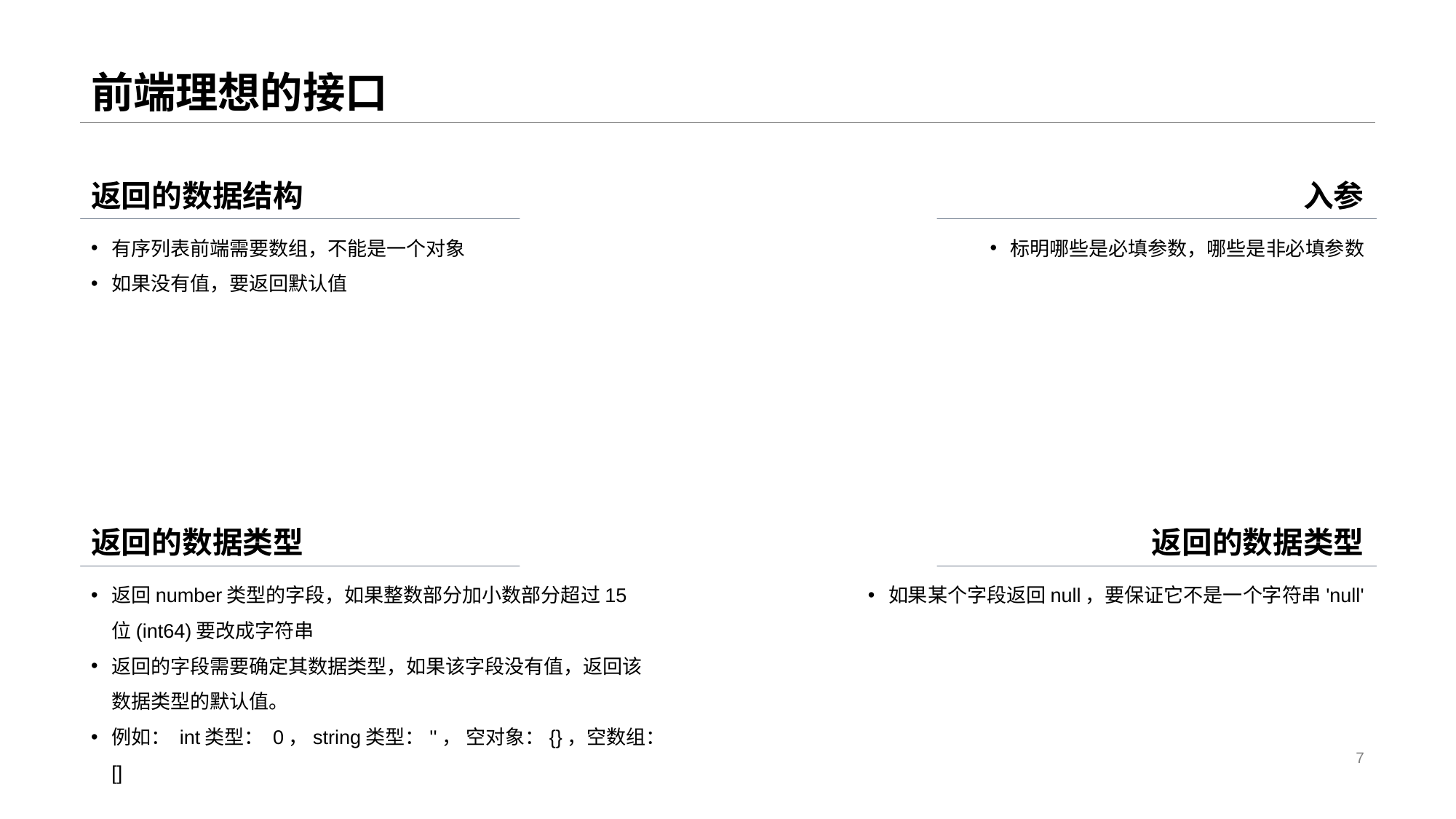

# 前端理想的接口
返回的数据结构
有序列表前端需要数组，不能是一个对象
如果没有值，要返回默认值
入参
标明哪些是必填参数，哪些是非必填参数
返回的数据类型
返回number类型的字段，如果整数部分加小数部分超过15位(int64)要改成字符串
返回的字段需要确定其数据类型，如果该字段没有值，返回该数据类型的默认值。
例如： int类型： 0，string类型：''， 空对象：{}，空数组：[]
返回的数据类型
如果某个字段返回null，要保证它不是一个字符串'null'
7